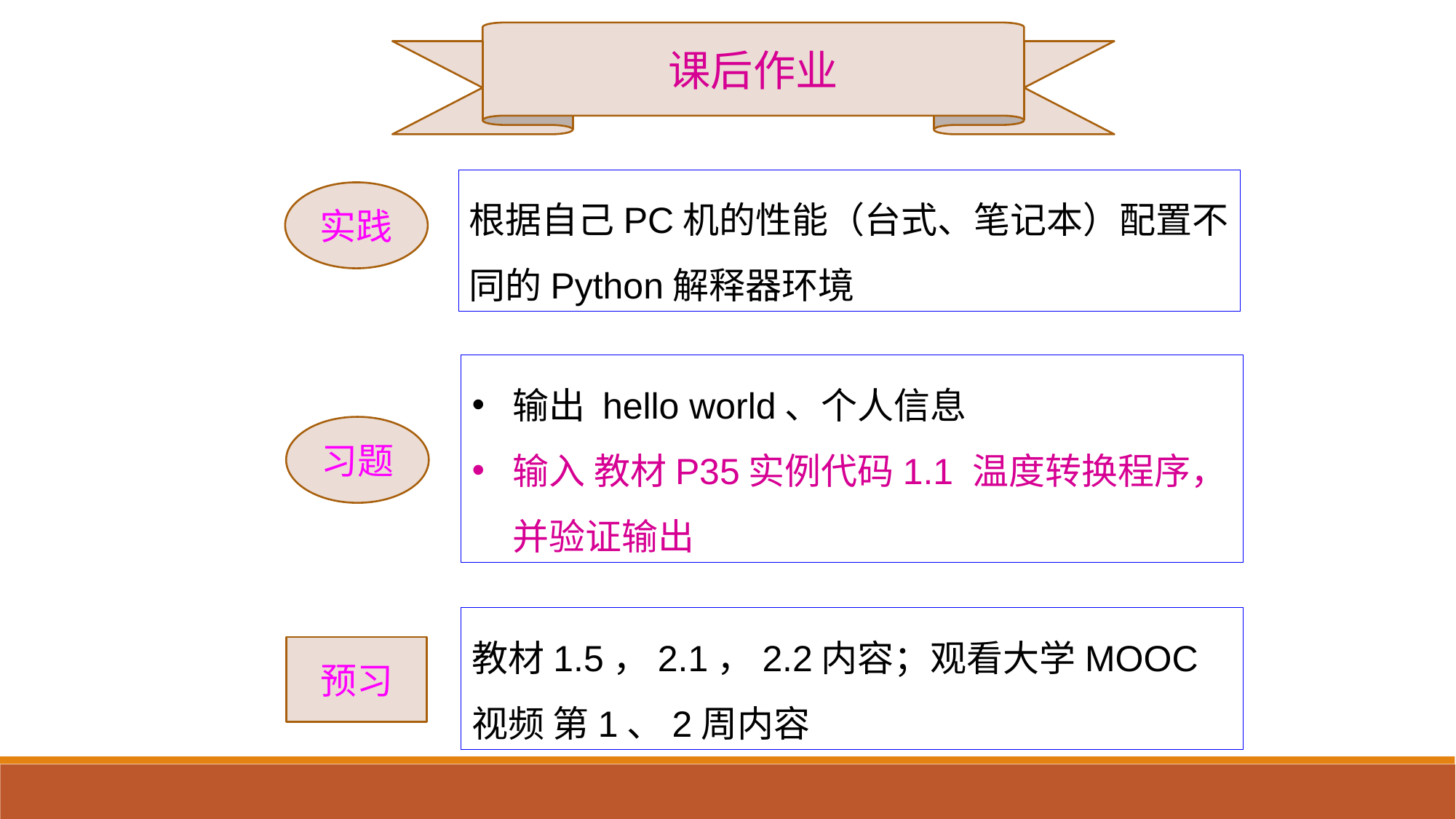

课后作业
根据自己PC机的性能（台式、笔记本）配置不同的Python解释器环境
实践
输出 hello world、个人信息
输入 教材P35实例代码1.1 温度转换程序，并验证输出
习题
教材1.5，2.1，2.2内容；观看大学MOOC视频 第1、2周内容
预习